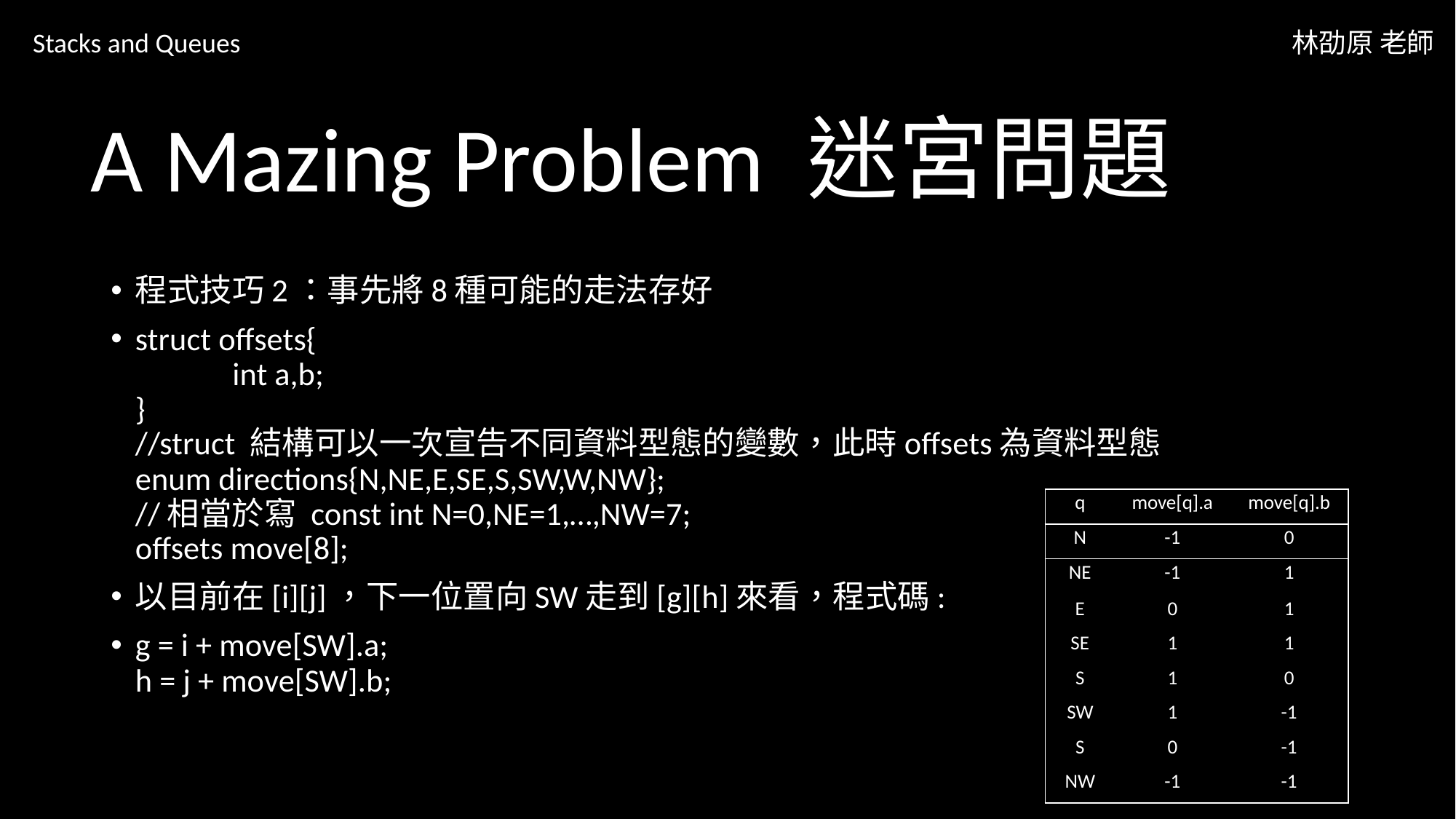

Stacks and Queues
林劭原 老師
# A Mazing Problem 迷宮問題
程式技巧2：事先將8種可能的走法存好
struct offsets{
	int a,b;
}
//struct 結構可以一次宣告不同資料型態的變數，此時offsets為資料型態
enum directions{N,NE,E,SE,S,SW,W,NW};
//相當於寫 const int N=0,NE=1,…,NW=7;
offsets move[8];
以目前在[i][j]，下一位置向SW走到[g][h]來看，程式碼:
g = i + move[SW].a;
h = j + move[SW].b;
| q | move[q].a | move[q].b |
| --- | --- | --- |
| N | -1 | 0 |
| NE | -1 | 1 |
| E | 0 | 1 |
| SE | 1 | 1 |
| S | 1 | 0 |
| SW | 1 | -1 |
| S | 0 | -1 |
| NW | -1 | -1 |